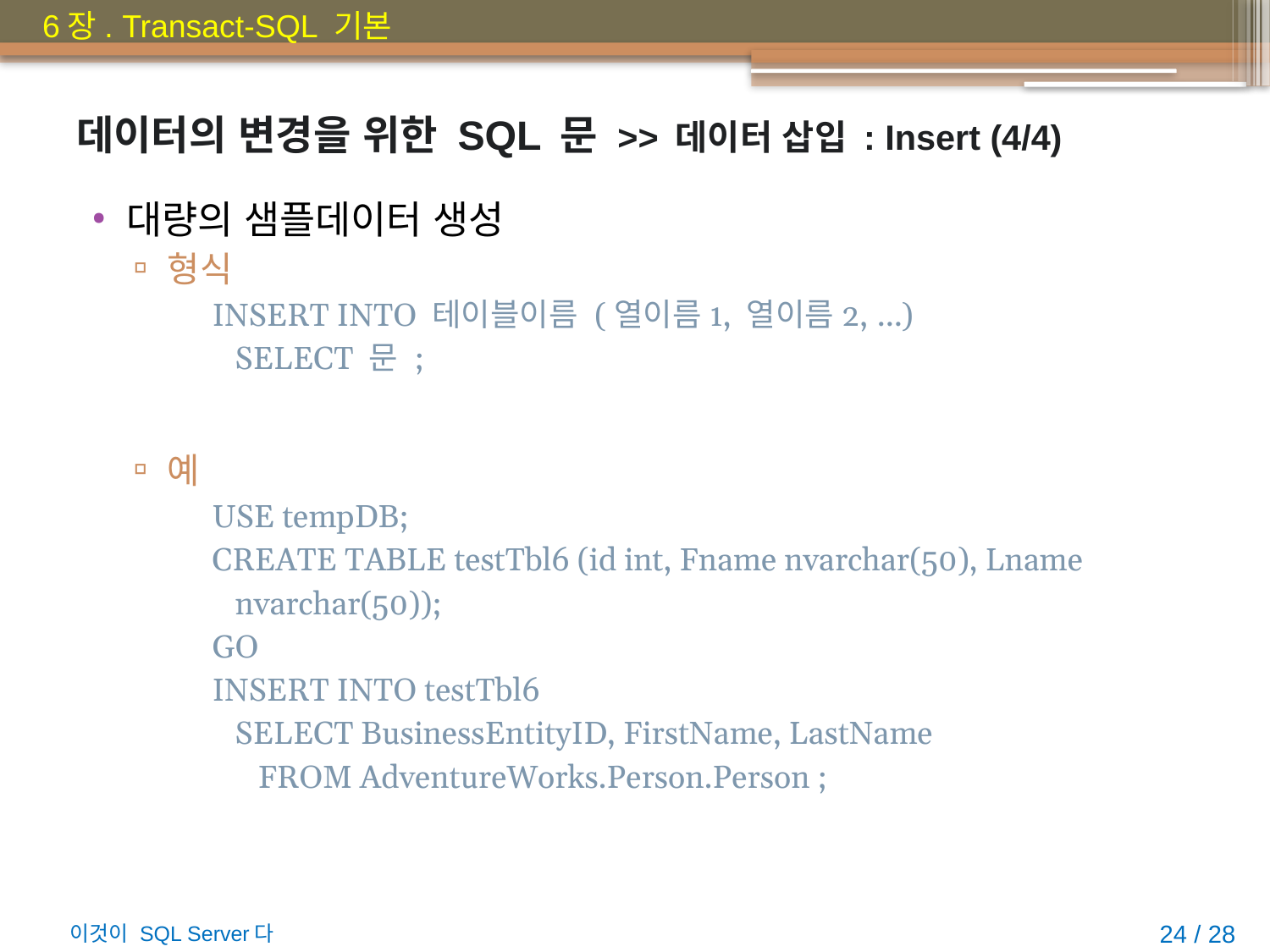

# 데이터의 변경을 위한 SQL 문 >> 데이터 삽입 : Insert (4/4)
대량의 샘플데이터 생성
형식
INSERT INTO 테이블이름 (열이름1, 열이름2, …)
   SELECT 문 ;

예
USE tempDB;
CREATE TABLE testTbl6 (id int, Fname nvarchar(50), Lname
   nvarchar(50));
GO
INSERT INTO testTbl6
   SELECT BusinessEntityID, FirstName, LastName
      FROM AdventureWorks.Person.Person ;